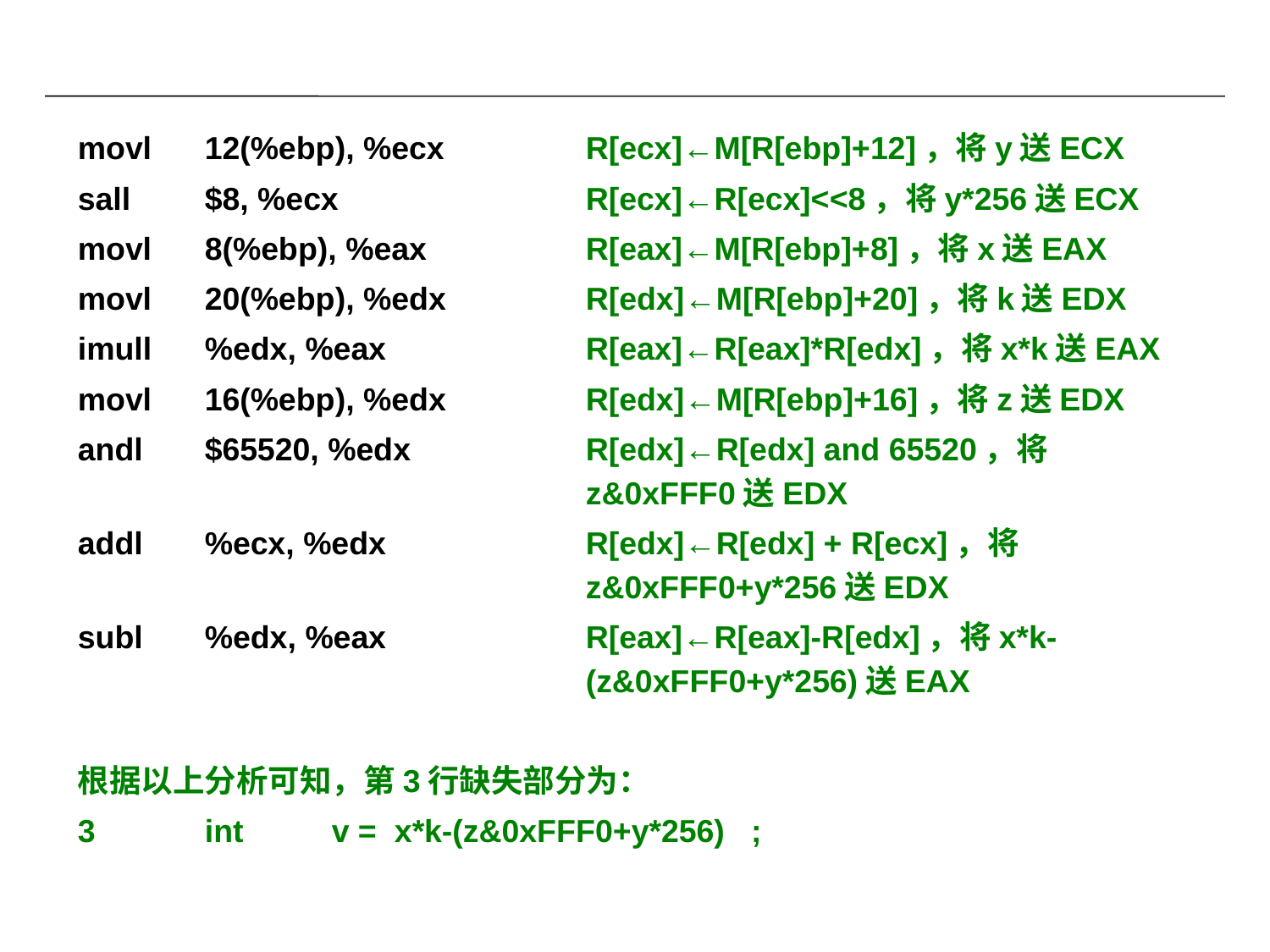

#
movl	12(%ebp), %ecx		R[ecx]←M[R[ebp]+12]，将y送ECX
sall	$8, %ecx		R[ecx]←R[ecx]<<8，将y*256送ECX
movl	8(%ebp), %eax		R[eax]←M[R[ebp]+8]，将x送EAX
movl	20(%ebp), %edx 		R[edx]←M[R[ebp]+20]，将k送EDX
imull	%edx, %eax		R[eax]←R[eax]*R[edx]，将x*k送EAX
movl	16(%ebp), %edx		R[edx]←M[R[ebp]+16]，将z送EDX
andl	$65520, %edx		R[edx]←R[edx] and 65520，将					z&0xFFF0送EDX
addl	%ecx, %edx		R[edx]←R[edx] + R[ecx]，将					z&0xFFF0+y*256送EDX
subl	%edx, %eax		R[eax]←R[eax]-R[edx]，将x*k-					(z&0xFFF0+y*256)送EAX

根据以上分析可知，第3行缺失部分为：
3	int	v =  x*k-(z&0xFFF0+y*256)   ;